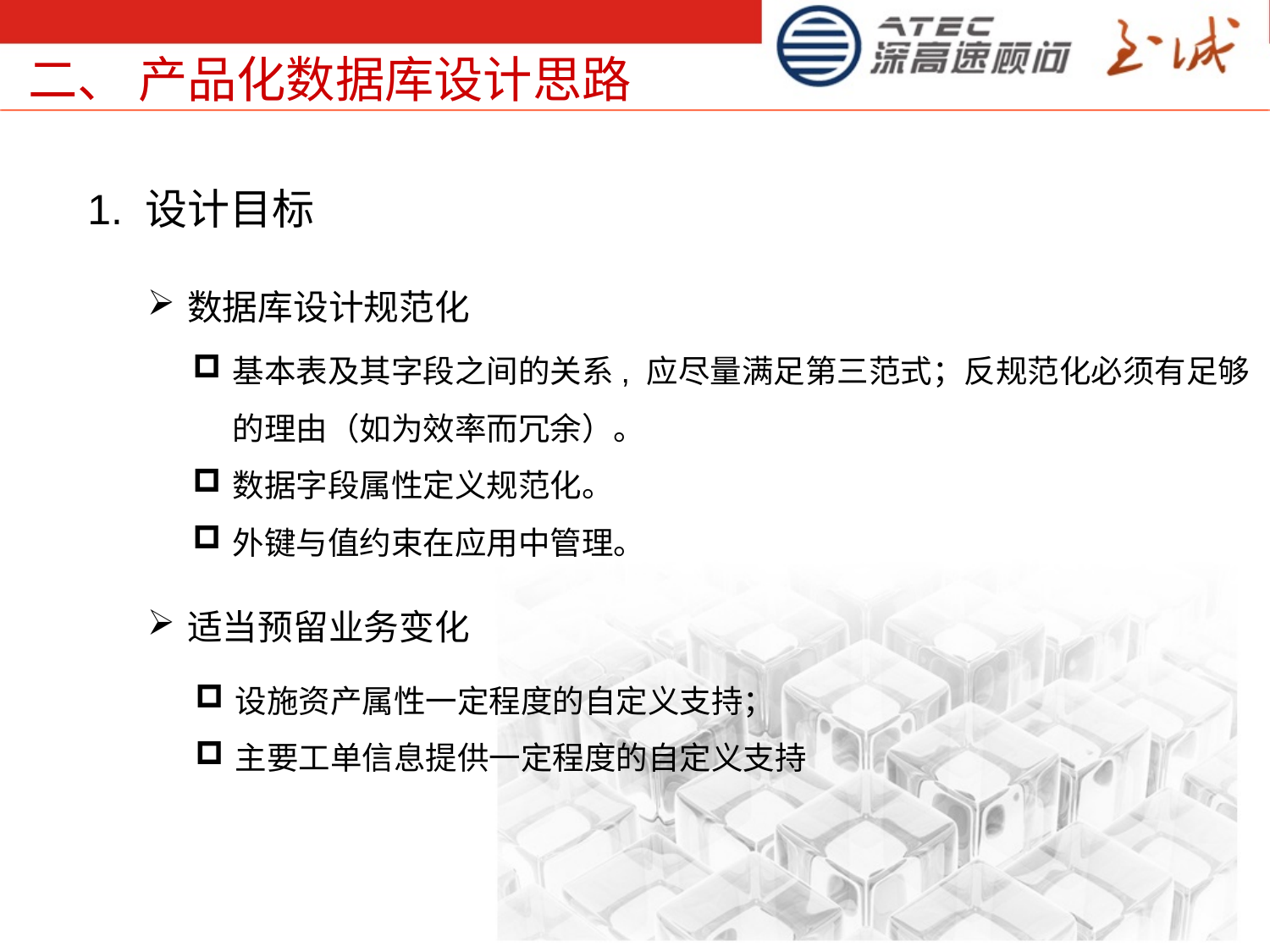

二、 产品化数据库设计思路
1. 设计目标
数据库设计规范化
基本表及其字段之间的关系, 应尽量满足第三范式；反规范化必须有足够的理由（如为效率而冗余）。
数据字段属性定义规范化。
外键与值约束在应用中管理。
适当预留业务变化
设施资产属性一定程度的自定义支持；
主要工单信息提供一定程度的自定义支持